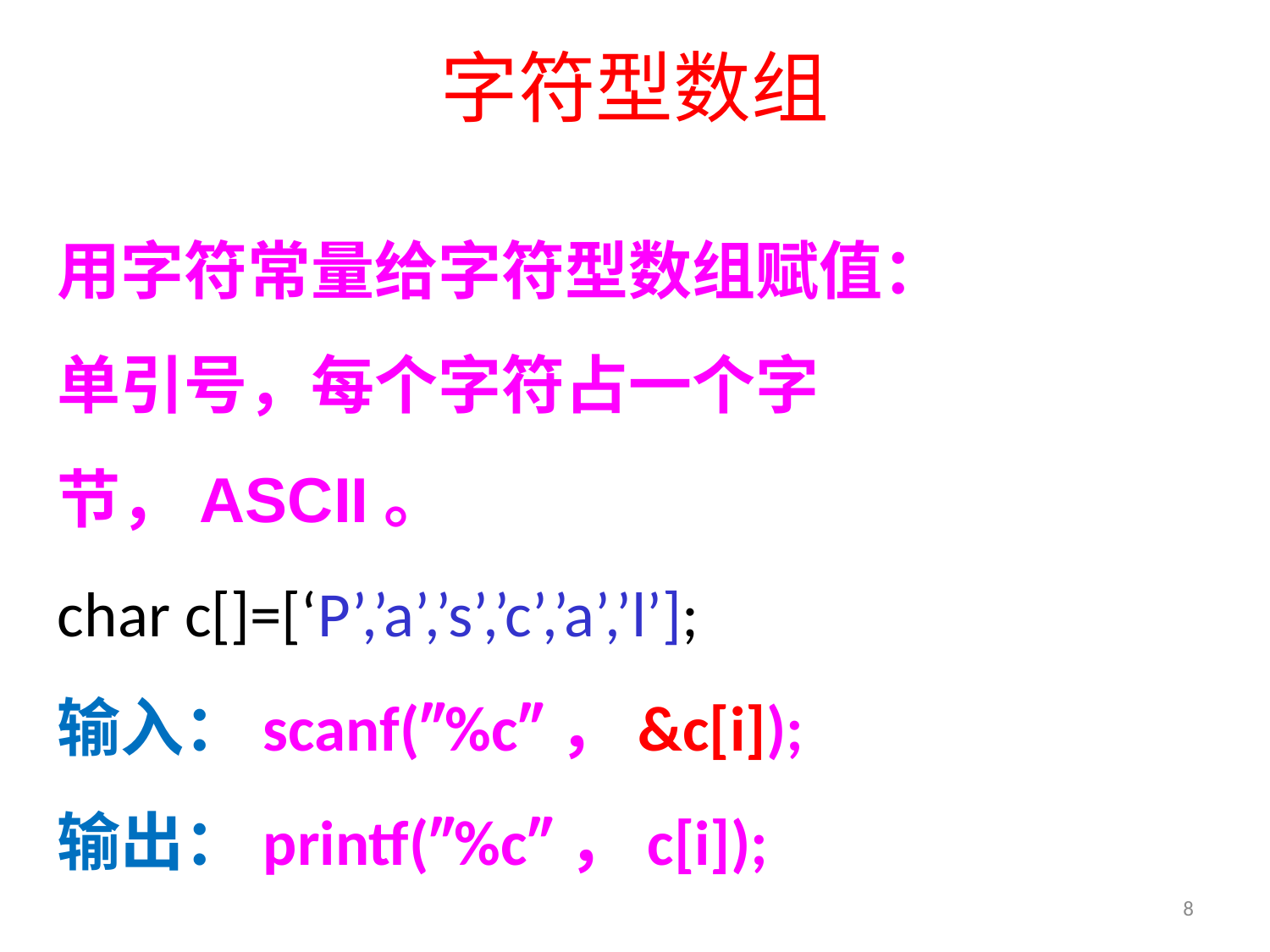

# 字符型数组
用字符常量给字符型数组赋值：
单引号，每个字符占一个字节，ASCII。
char c[]=[‘P’,’a’,’s’,’c’,’a’,’l’];
输入：scanf(″%c″，&c[i]);
输出：printf(″%c″，c[i]);
8